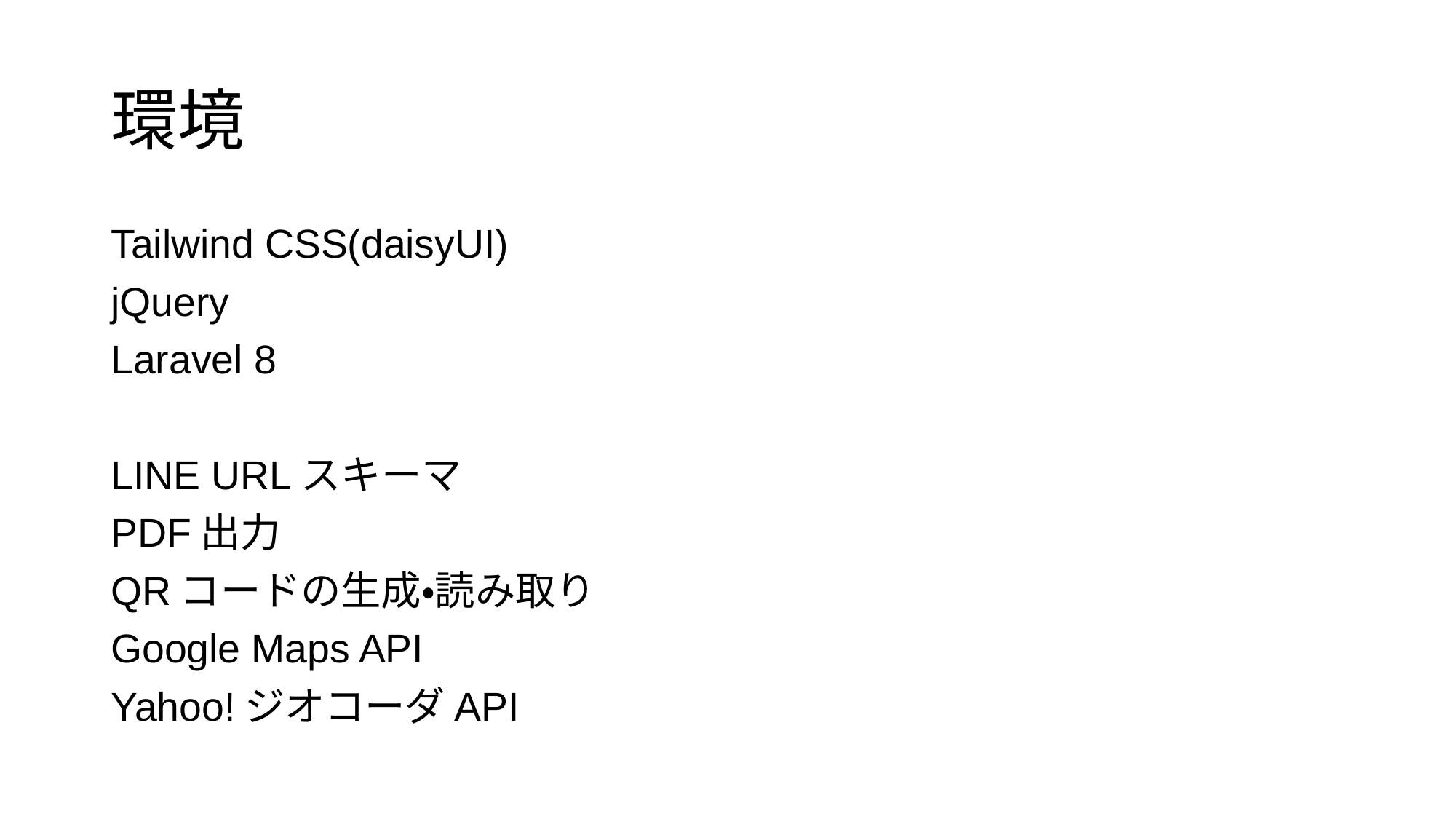

# 環境
Tailwind CSS(daisyUI)
jQuery
Laravel 8

LINE URLスキーマ
PDF出力
QRコードの生成・読み取り
Google Maps API
Yahoo!ジオコーダAPI